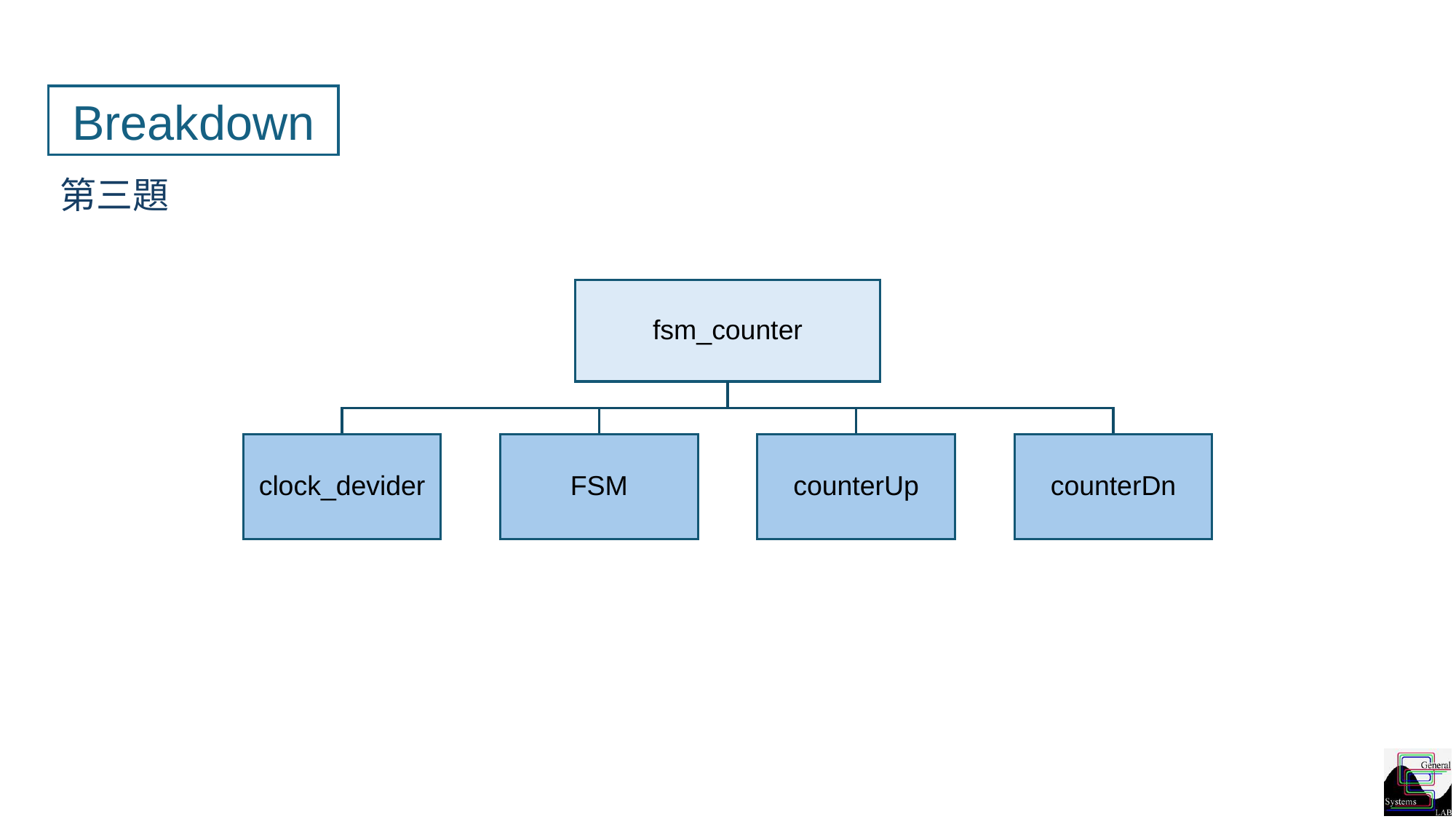

Breakdown
fsm_counter
clock_devider
FSM
counterUp
counterDn
第三題